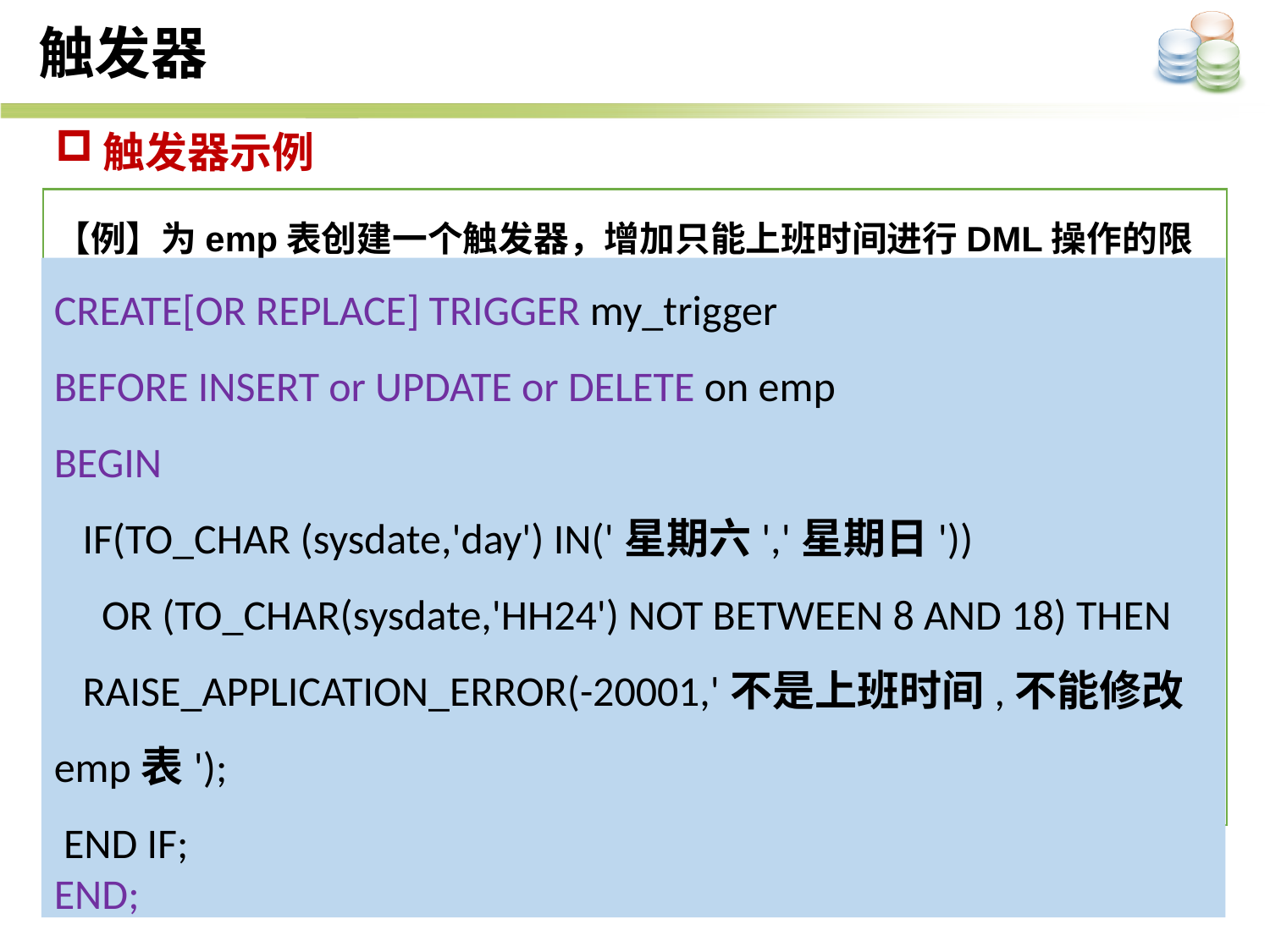

触发器
触发器示例
【例】为emp表创建一个触发器，增加只能上班时间进行DML操作的限制
CREATE[OR REPLACE] TRIGGER my_trigger
BEFORE INSERT or UPDATE or DELETE on emp
BEGIN
   IF(TO_CHAR (sysdate,'day') IN('星期六','星期日'))
     OR (TO_CHAR(sysdate,'HH24') NOT BETWEEN 8 AND 18) THEN
   RAISE_APPLICATION_ERROR(-20001,'不是上班时间,不能修改emp表');
 END IF;
END;
44